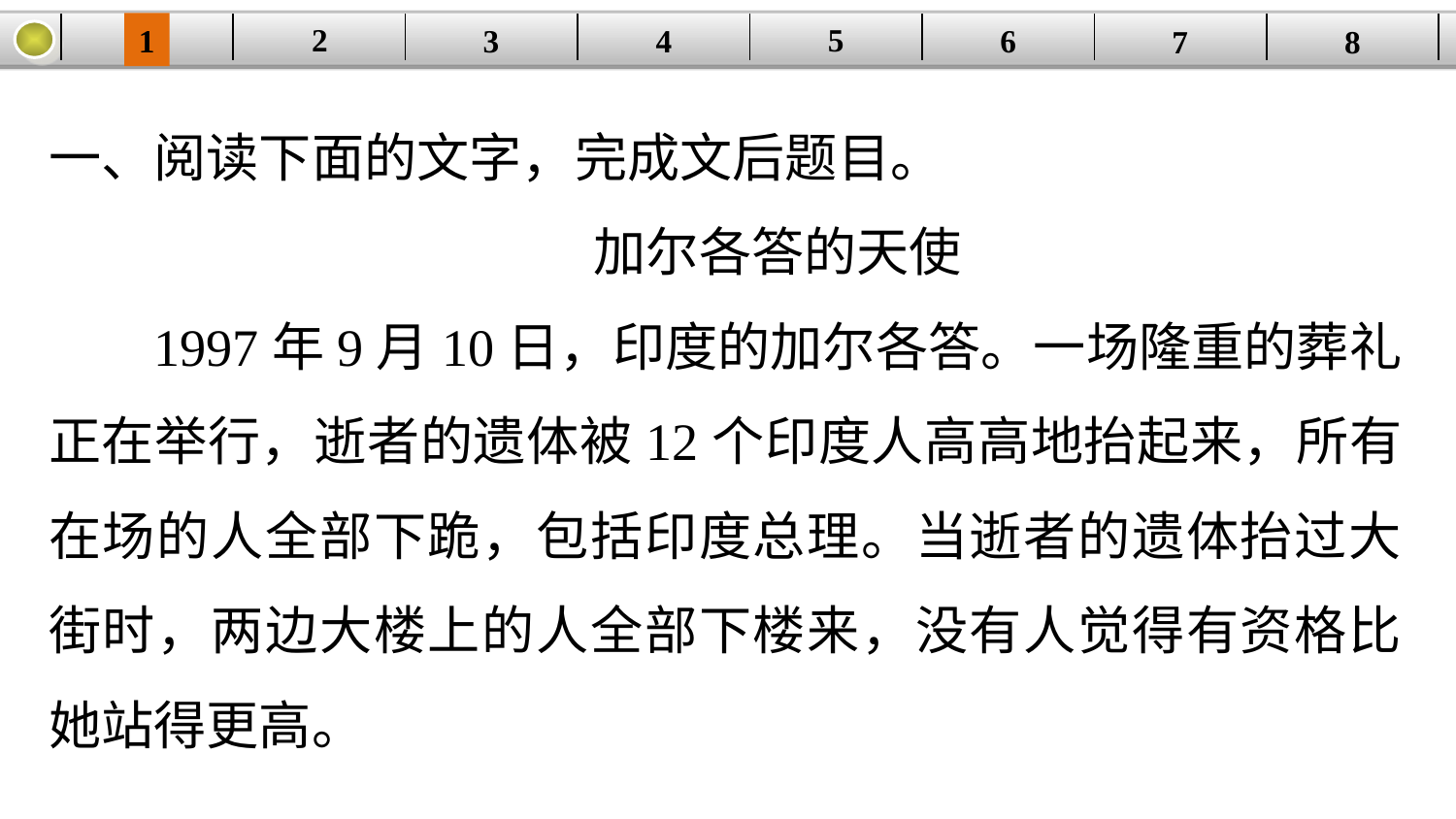

5
2
1
4
6
|  |  |  |  |  |  |  |  |
| --- | --- | --- | --- | --- | --- | --- | --- |
3
8
7

一、阅读下面的文字，完成文后题目。
加尔各答的天使
1997年9月10日，印度的加尔各答。一场隆重的葬礼正在举行，逝者的遗体被12个印度人高高地抬起来，所有在场的人全部下跪，包括印度总理。当逝者的遗体抬过大街时，两边大楼上的人全部下楼来，没有人觉得有资格比她站得更高。